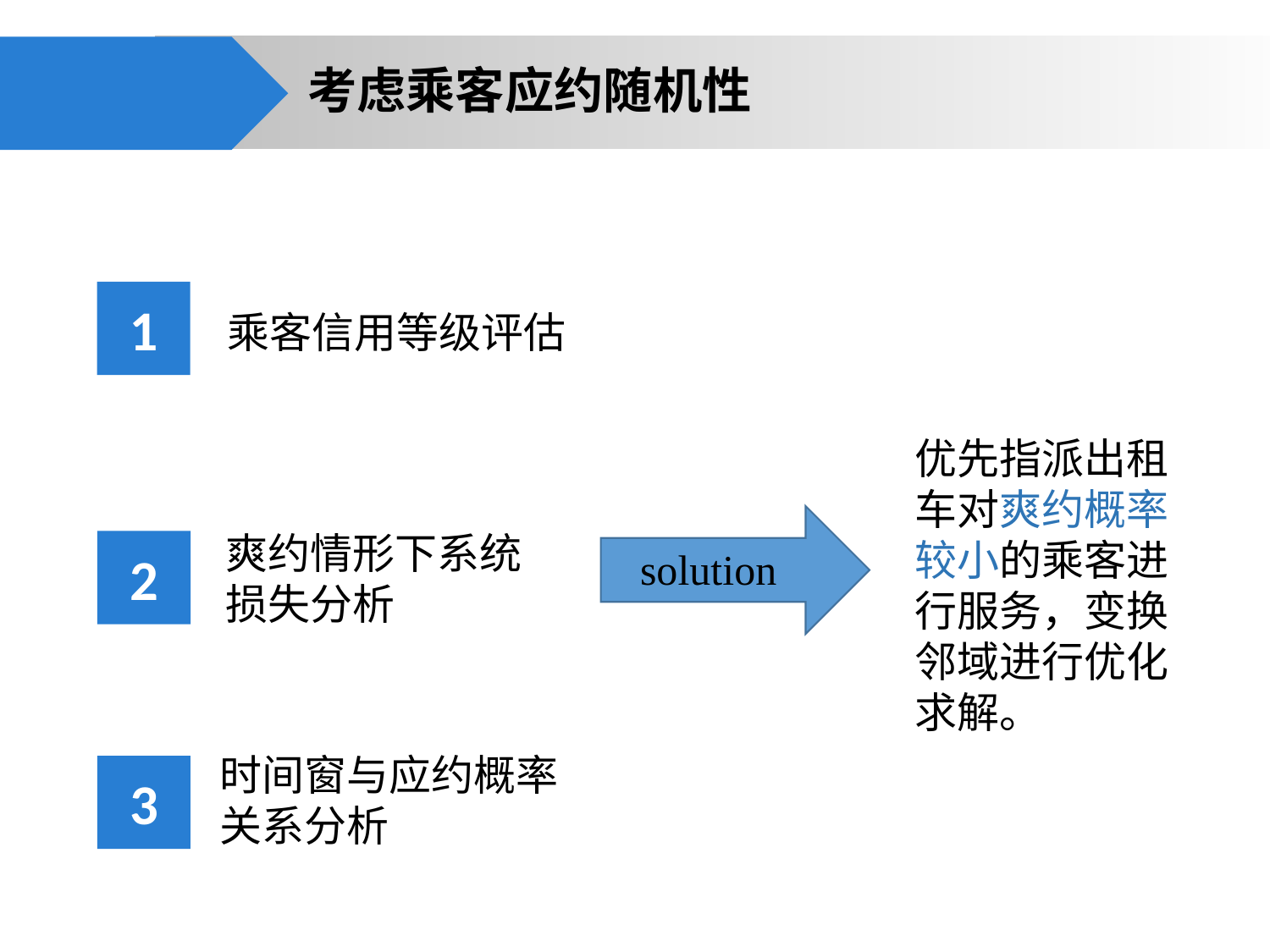

考虑乘客应约随机性
1
乘客信用等级评估
优先指派出租车对爽约概率较小的乘客进行服务，变换邻域进行优化求解。

solution
爽约情形下系统
损失分析
2
时间窗与应约概率
关系分析
3